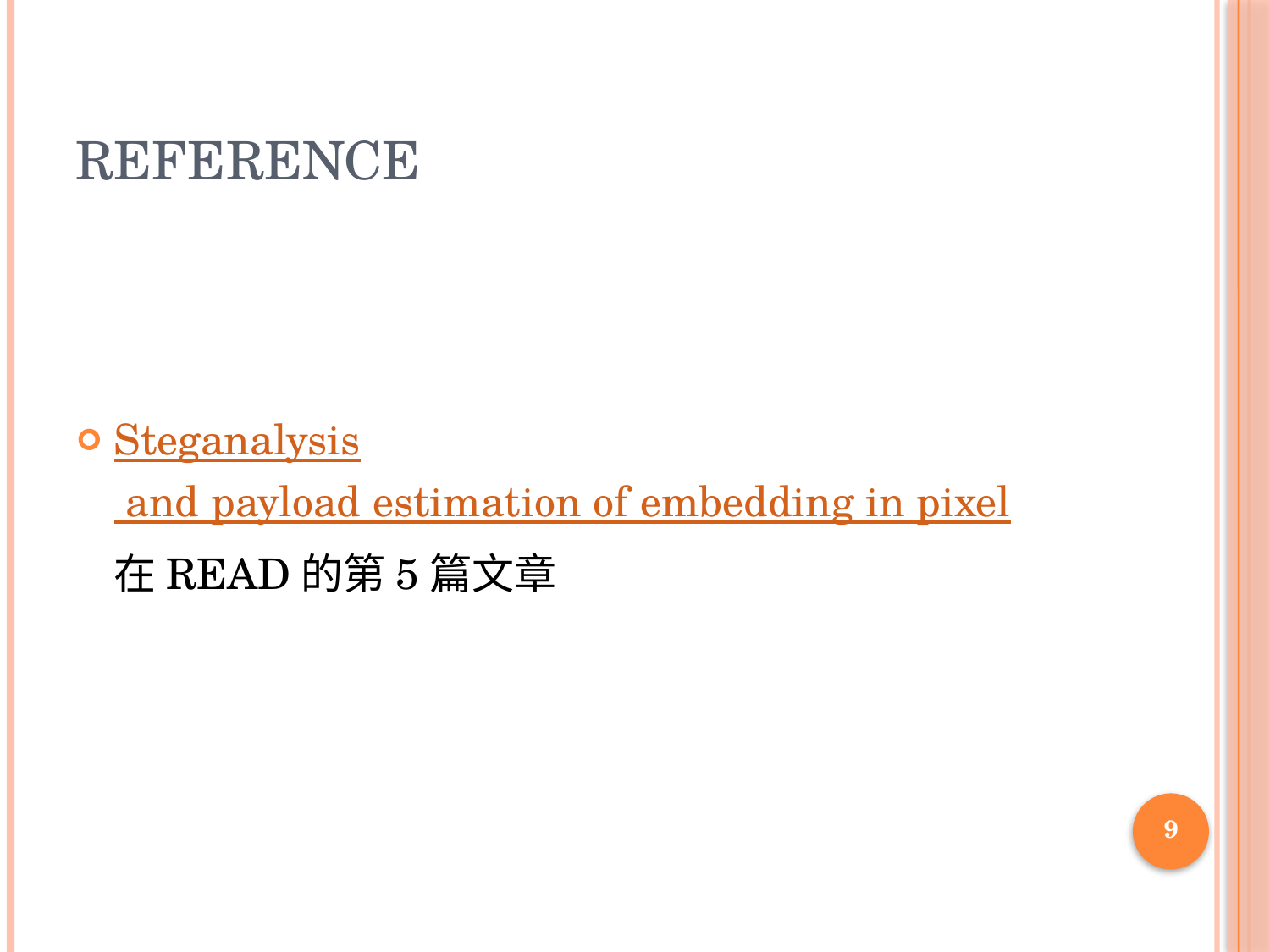

# reference

Steganalysis and payload estimation of embedding in pixel
	在READ的第5篇文章
9